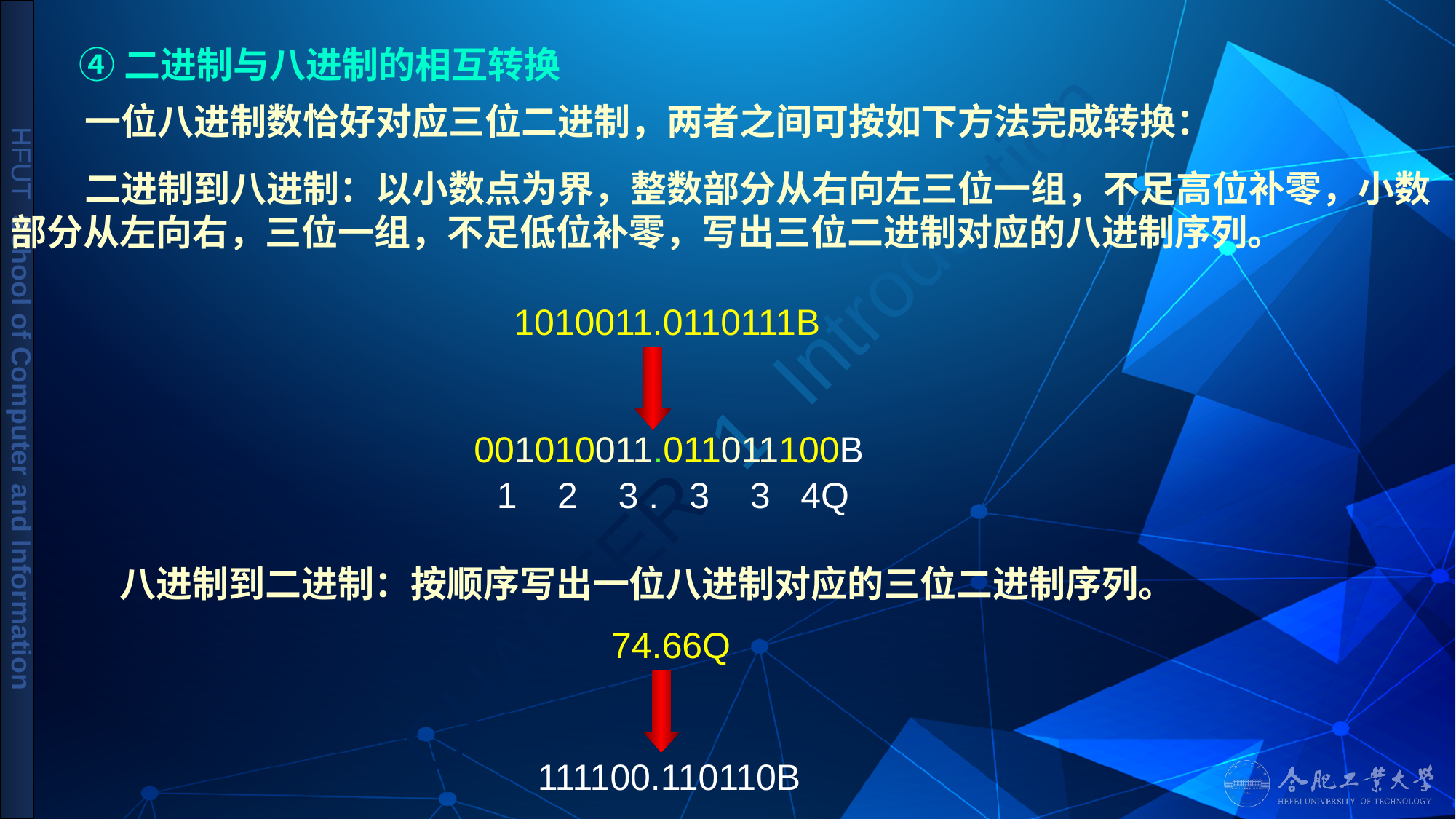

# ④二进制与八进制的相互转换
        一位八进制数恰好对应三位二进制，两者之间可按如下方法完成转换：
        二进制到八进制：以小数点为界，整数部分从右向左三位一组，不足高位补零，小数部分从左向右，三位一组，不足低位补零，写出三位二进制对应的八进制序列。
1010011.0110111B

001010011.011011100B
1    2    3 .   3    3   4Q
        八进制到二进制：按顺序写出一位八进制对应的三位二进制序列。
74.66Q

111100.110110B